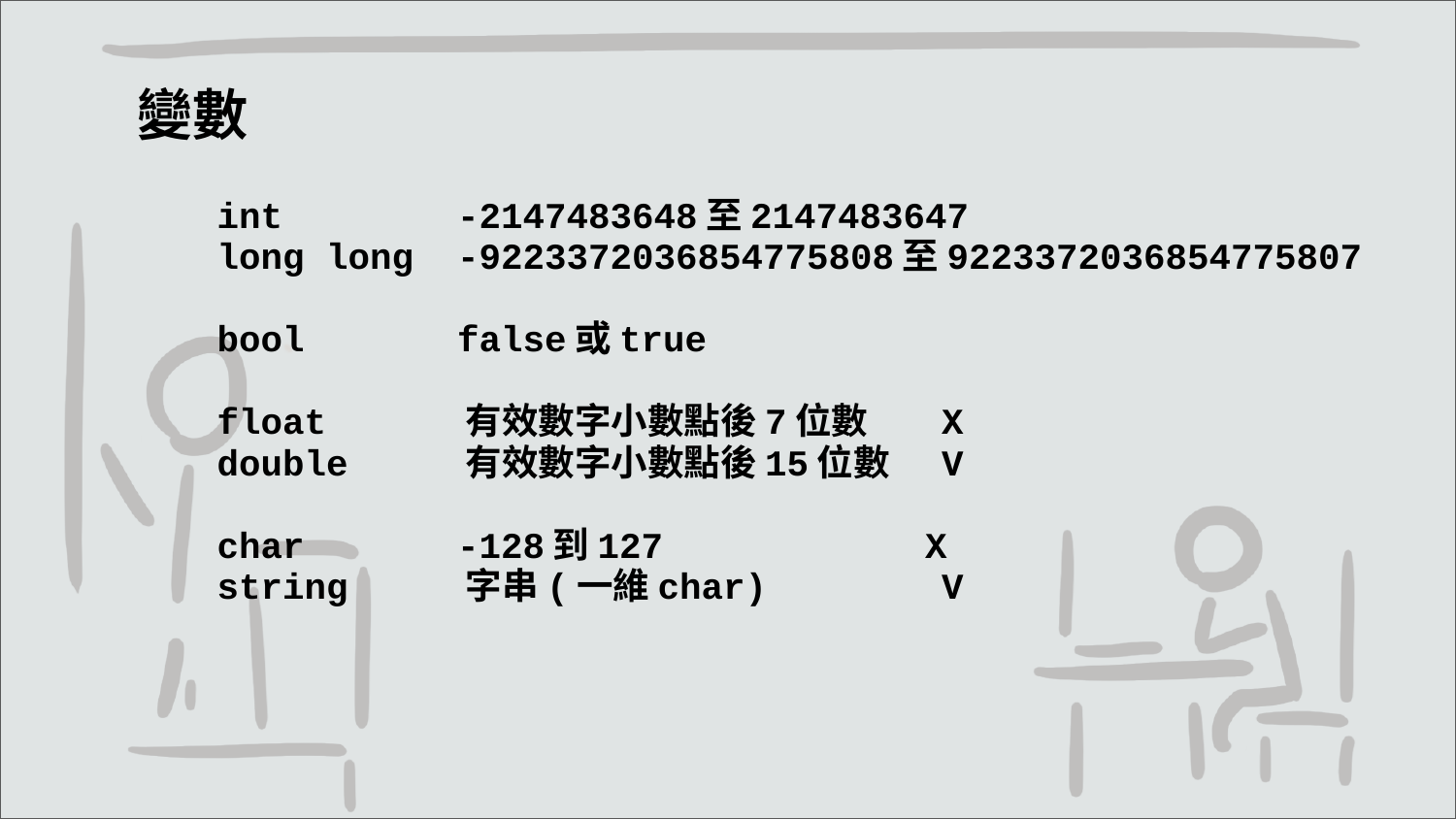

# 變數
       int        -2147483648至2147483647
       long long  -9223372036854775808至9223372036854775807

       bool       false或true

       float      有效數字小數點後7位數   X
       double     有效數字小數點後15位數  V

       char       -128到127            X
       string     字串(一維char)        V